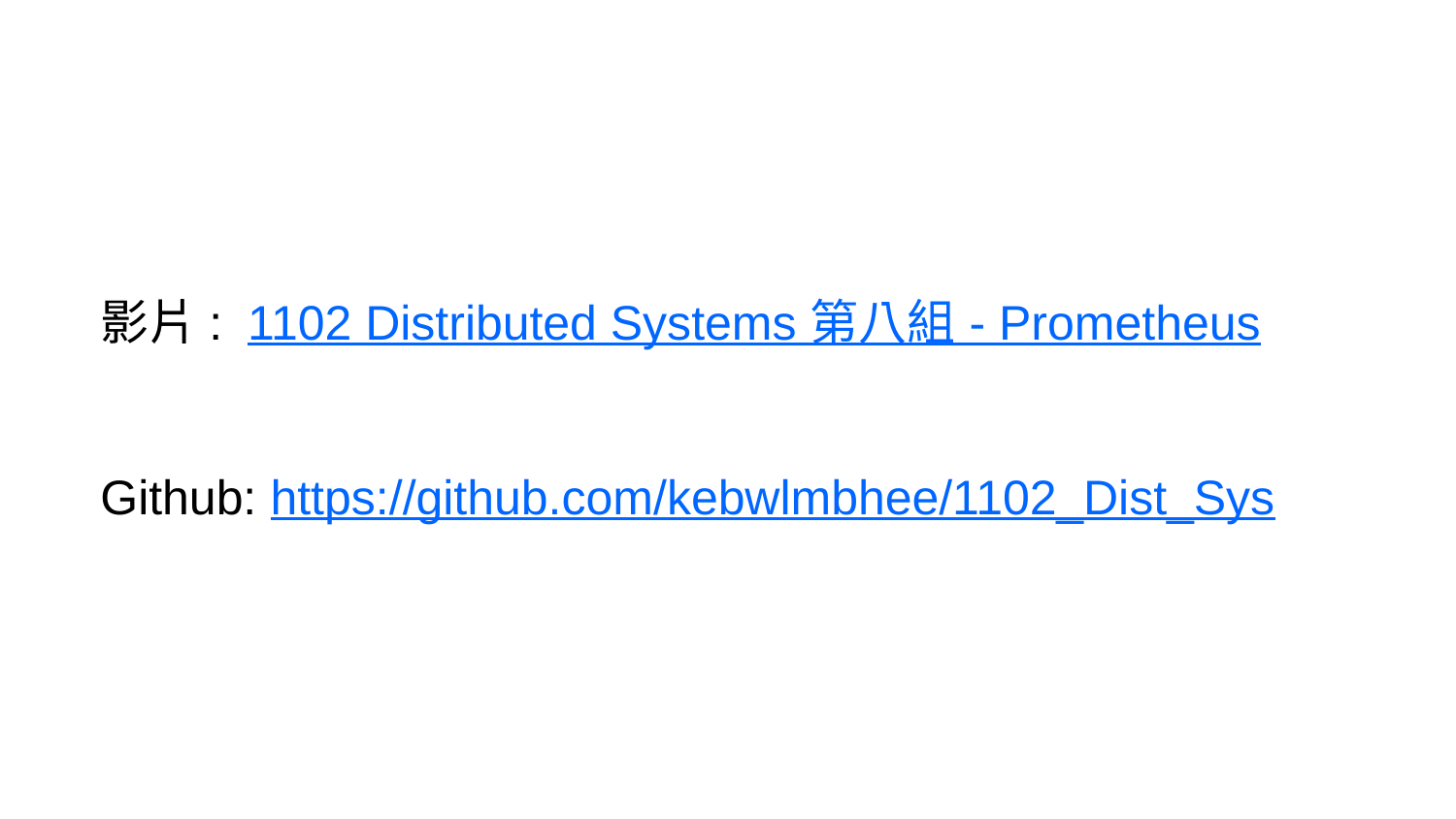

影片: 1102 Distributed Systems 第八組 - Prometheus

Github: https://github.com/kebwlmbhee/1102_Dist_Sys